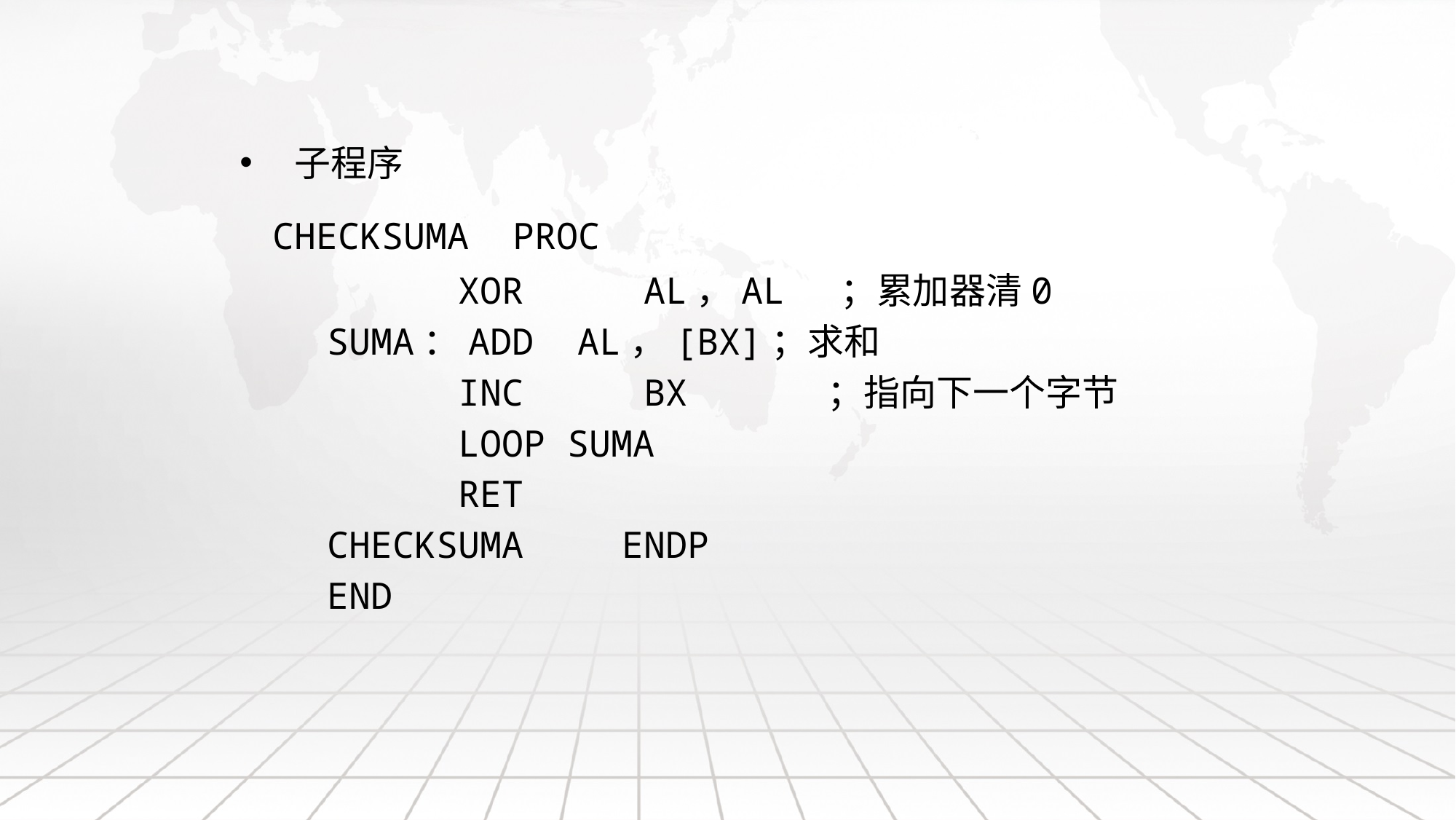

子程序
 CHECKSUMA	PROC
          XOR	 AL，AL	；累加器清0
    SUMA：ADD  AL，[BX]；求和
          INC	 BX      ；指向下一个字节
          LOOP SUMA
          RET
    CHECKSUMA  	ENDP
    END